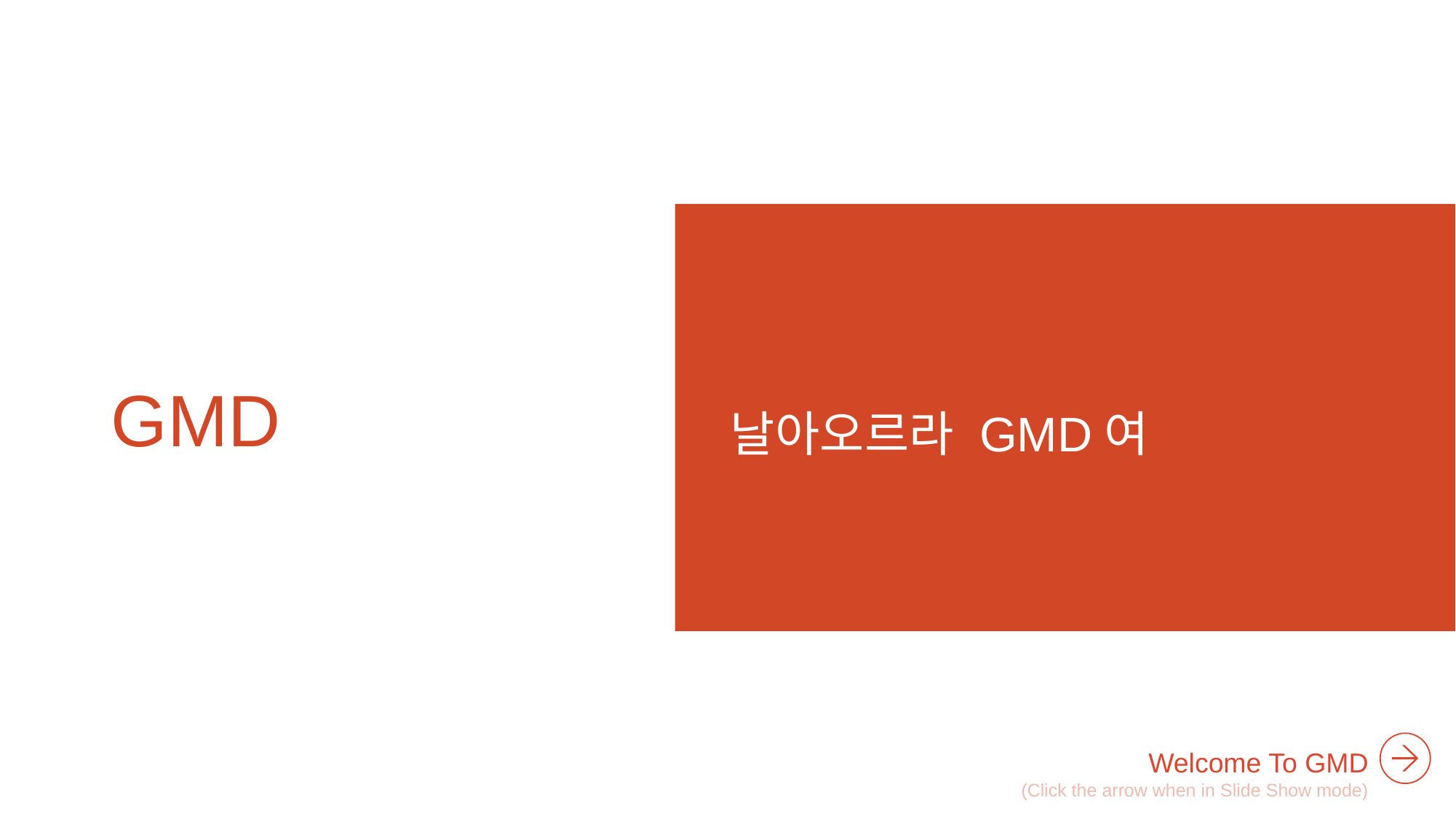

날아오르라 GMD여
# GMD
Welcome To GMD

(Click the arrow when in Slide Show mode)